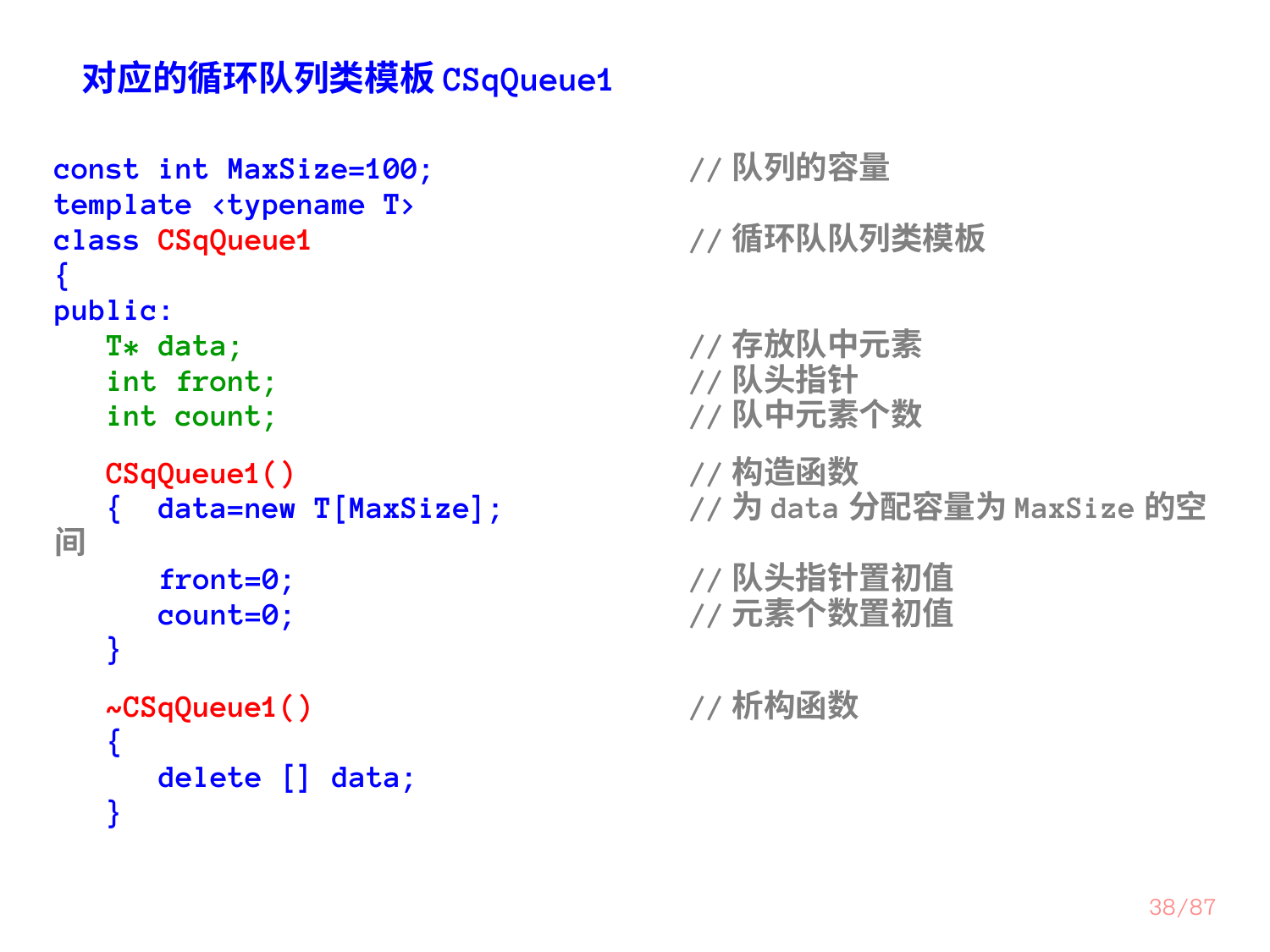

对应的循环队列类模板CSqQueue1
const int MaxSize=100;		//队列的容量
template <typename T>
class CSqQueue1			//循环队队列类模板
{
public:
   T* data;  				//存放队中元素
   int front;				//队头指针
   int count;				//队中元素个数
   CSqQueue1()				//构造函数
   {  data=new T[MaxSize];		//为data分配容量为MaxSize的空间
      front=0;				//队头指针置初值
      count=0;				//元素个数置初值
   }
   ~CSqQueue1()			//析构函数
   {
      delete [] data;
   }
38/87